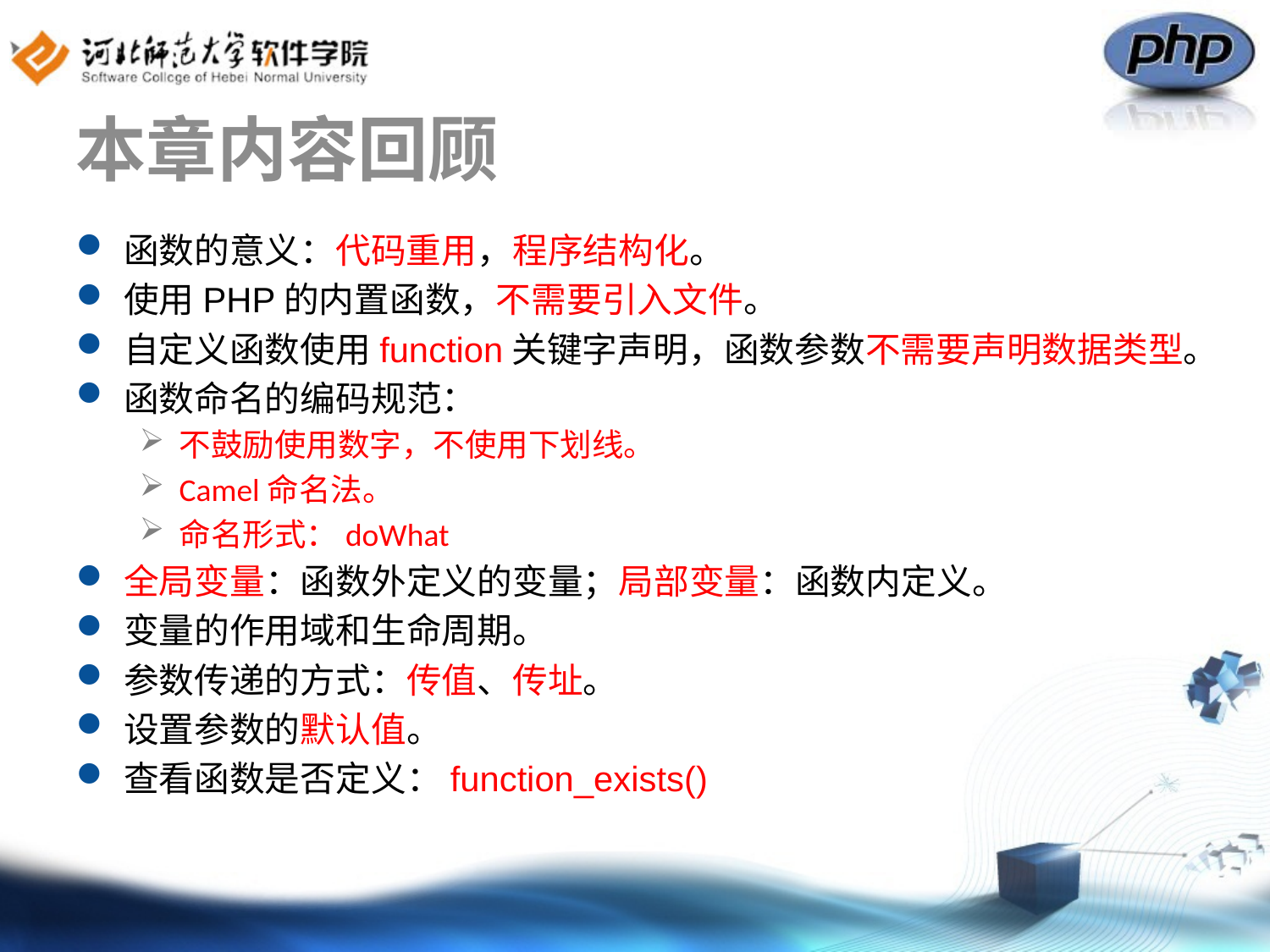

# 本章内容回顾
函数的意义：代码重用，程序结构化。
使用PHP的内置函数，不需要引入文件。
自定义函数使用function关键字声明，函数参数不需要声明数据类型。
函数命名的编码规范：
不鼓励使用数字，不使用下划线。
Camel命名法。
命名形式：doWhat
全局变量：函数外定义的变量；局部变量：函数内定义。
变量的作用域和生命周期。
参数传递的方式：传值、传址。
设置参数的默认值。
查看函数是否定义：function_exists()